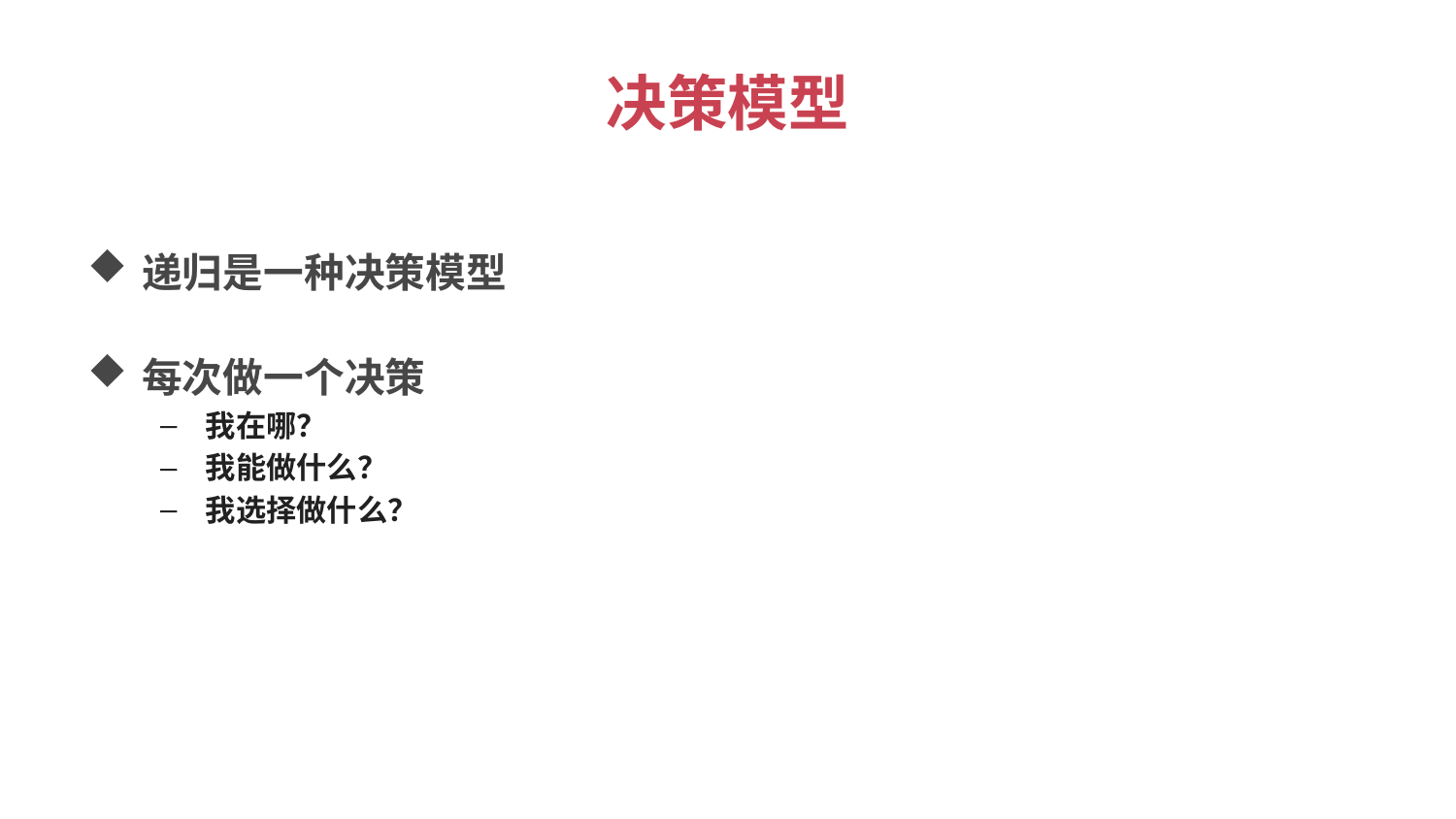

# 决策模型
递归是一种决策模型
每次做一个决策
我在哪？
我能做什么？
我选择做什么？